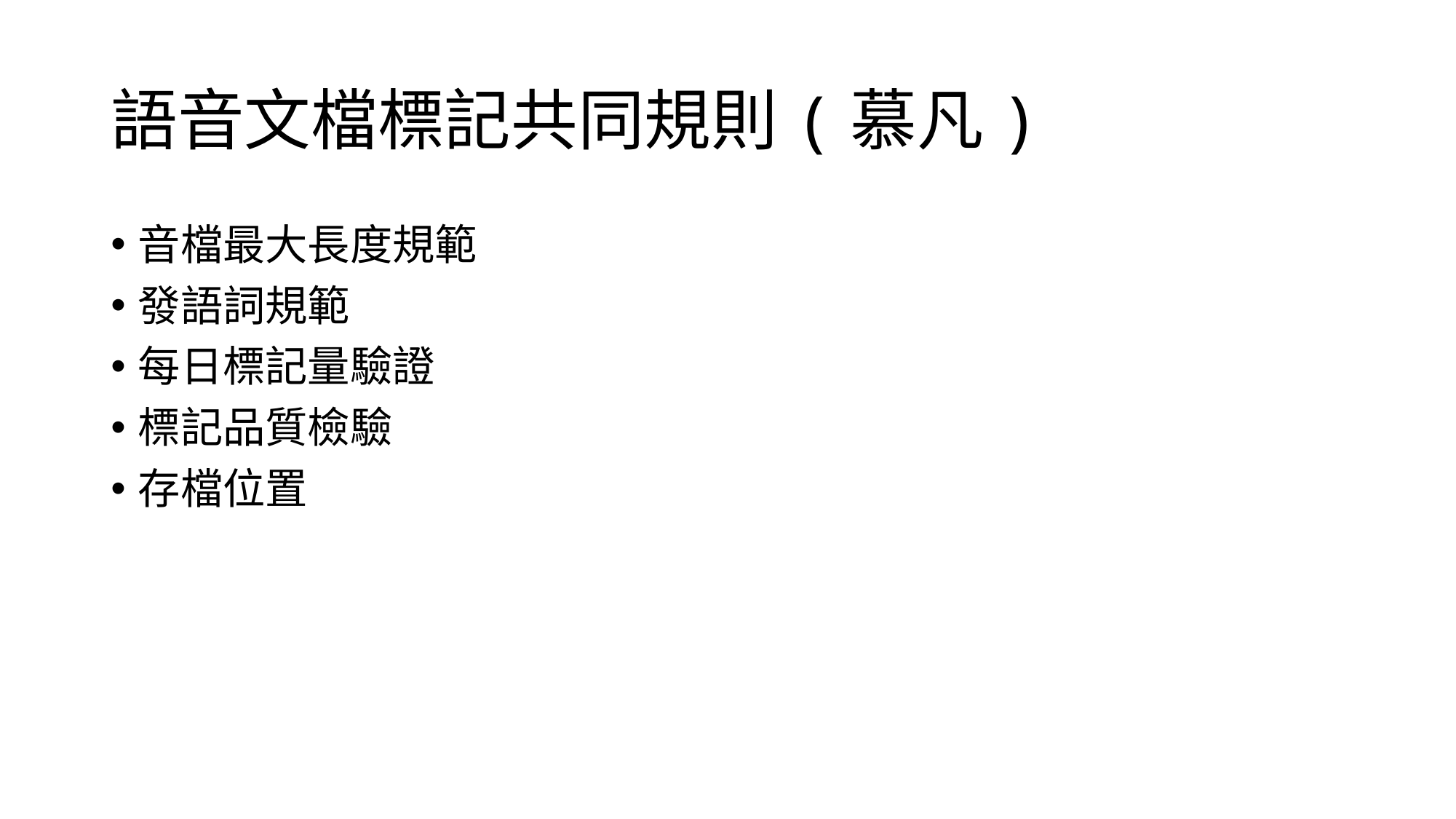

# 語音文檔標記共同規則(慕凡)
音檔最大長度規範
發語詞規範
每日標記量驗證
標記品質檢驗
存檔位置